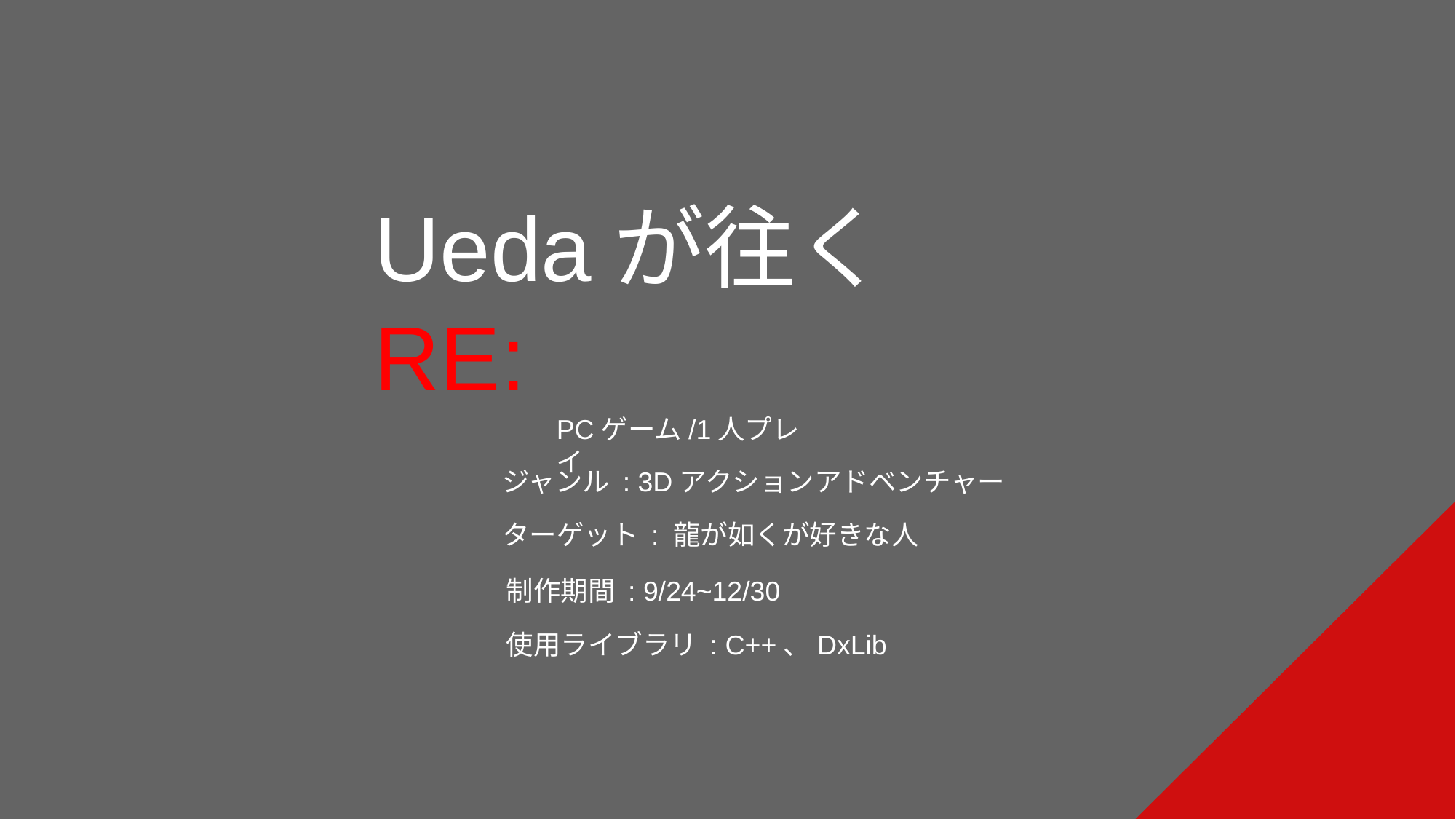

Uedaが往くRE:
PCゲーム/1人プレイ
ジャンル : 3Dアクションアドベンチャー
ターゲット : 龍が如くが好きな人
制作期間 : 9/24~12/30
使用ライブラリ : C++、DxLib